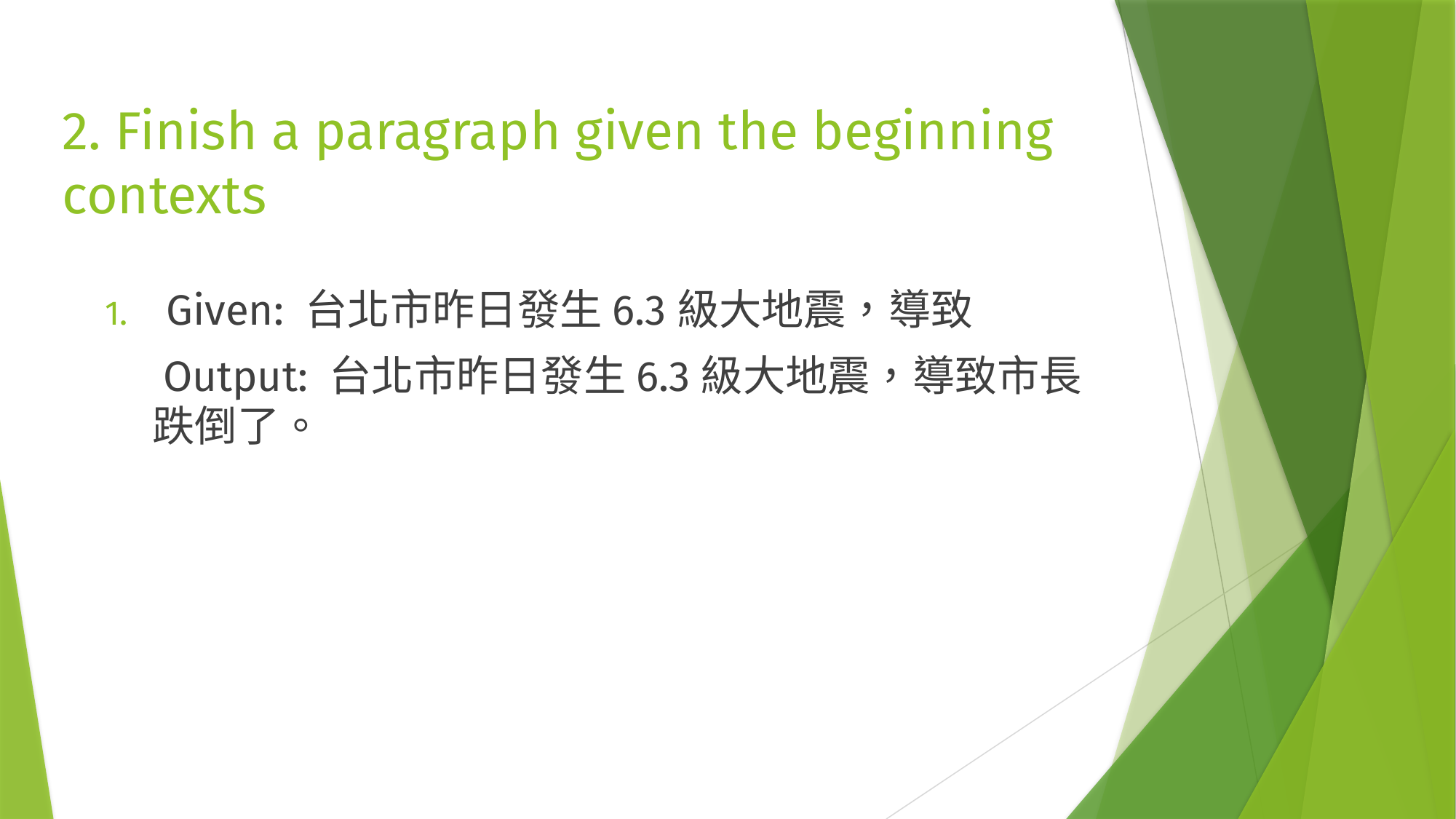

# 2. Finish a paragraph given the beginning contexts
Given: 台北市昨日發生6.3級大地震，導致
 Output: 台北市昨日發生6.3級大地震，導致市長跌倒了。